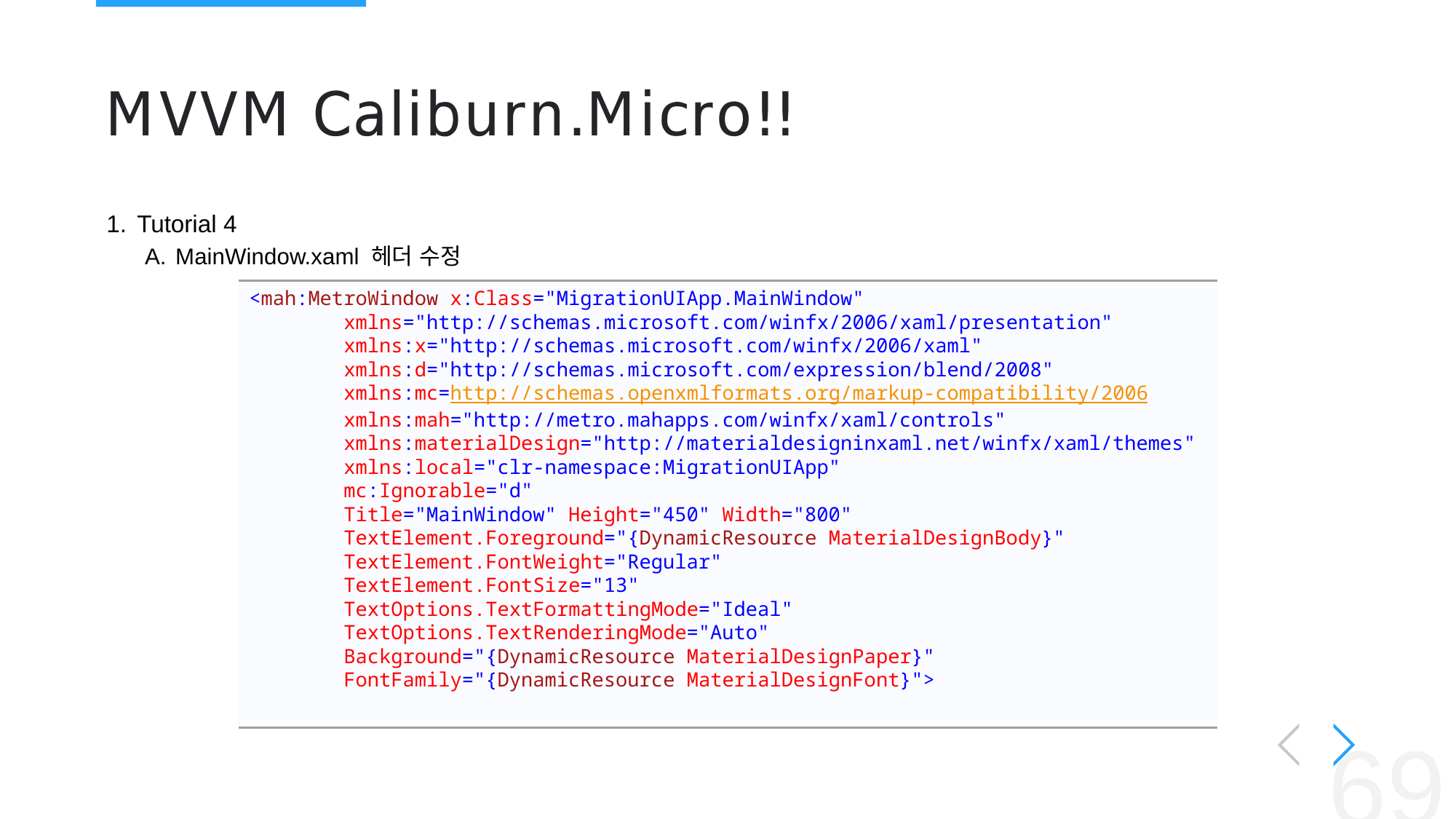

# MVVM Caliburn.Micro!!
Tutorial 4
MainWindow.xaml 헤더 수정

<mah:MetroWindow x:Class="MigrationUIApp.MainWindow"
        xmlns="http://schemas.microsoft.com/winfx/2006/xaml/presentation"
        xmlns:x="http://schemas.microsoft.com/winfx/2006/xaml"
        xmlns:d="http://schemas.microsoft.com/expression/blend/2008"
        xmlns:mc=http://schemas.openxmlformats.org/markup-compatibility/2006
        xmlns:mah="http://metro.mahapps.com/winfx/xaml/controls"
        xmlns:materialDesign="http://materialdesigninxaml.net/winfx/xaml/themes"
        xmlns:local="clr-namespace:MigrationUIApp"
        mc:Ignorable="d"
        Title="MainWindow" Height="450" Width="800"
        TextElement.Foreground="{DynamicResource MaterialDesignBody}"
        TextElement.FontWeight="Regular"
        TextElement.FontSize="13"
        TextOptions.TextFormattingMode="Ideal"
        TextOptions.TextRenderingMode="Auto"
        Background="{DynamicResource MaterialDesignPaper}"
        FontFamily="{DynamicResource MaterialDesignFont}">
69